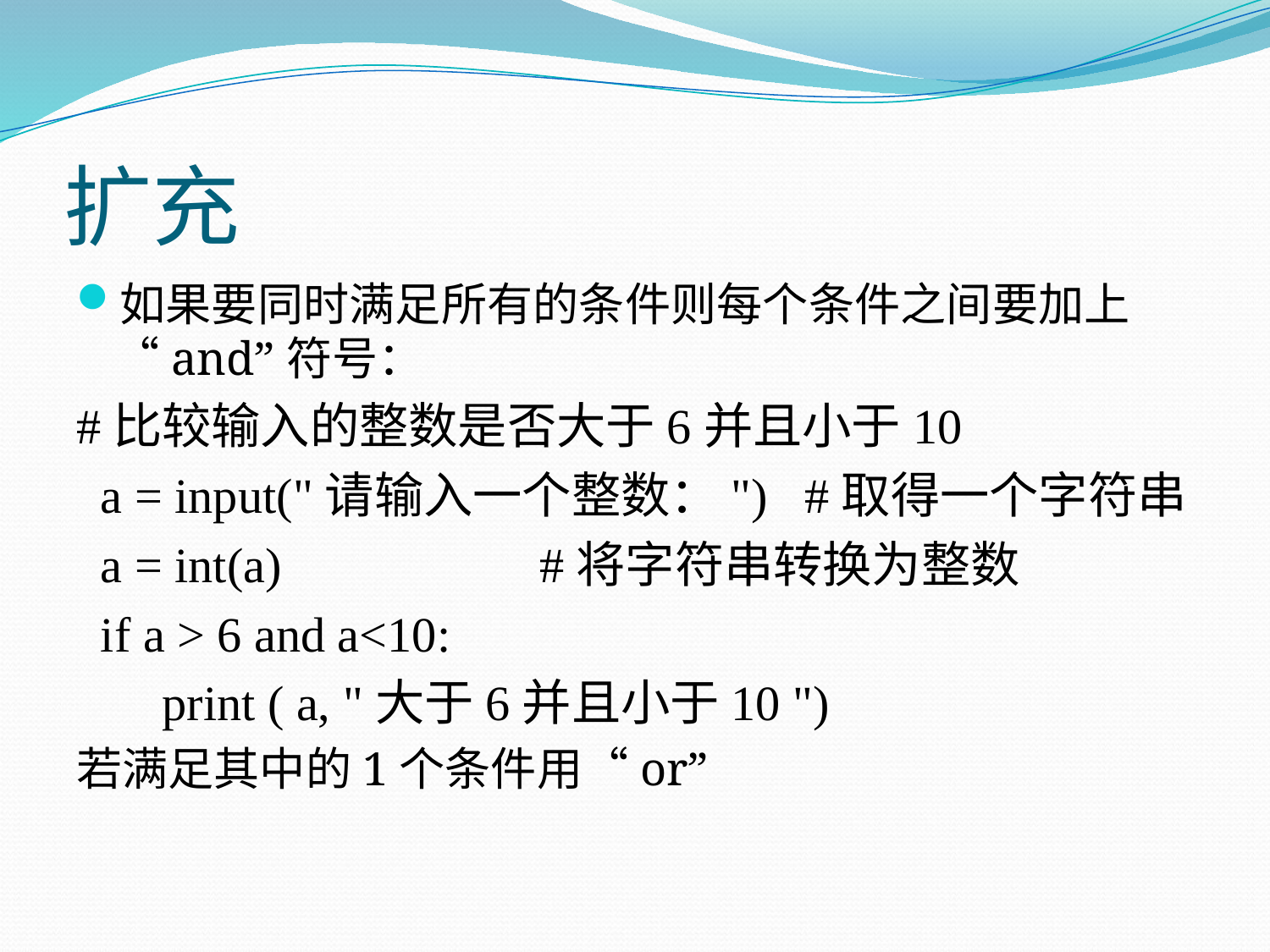

# 扩充
如果要同时满足所有的条件则每个条件之间要加上 “and”符号：
#比较输入的整数是否大于6并且小于10
  a = input("请输入一个整数：")   #取得一个字符串
  a = int(a)                     #将字符串转换为整数
  if a > 6 and a<10:
       print ( a, "大于6并且小于10 ")
若满足其中的1个条件用“or”